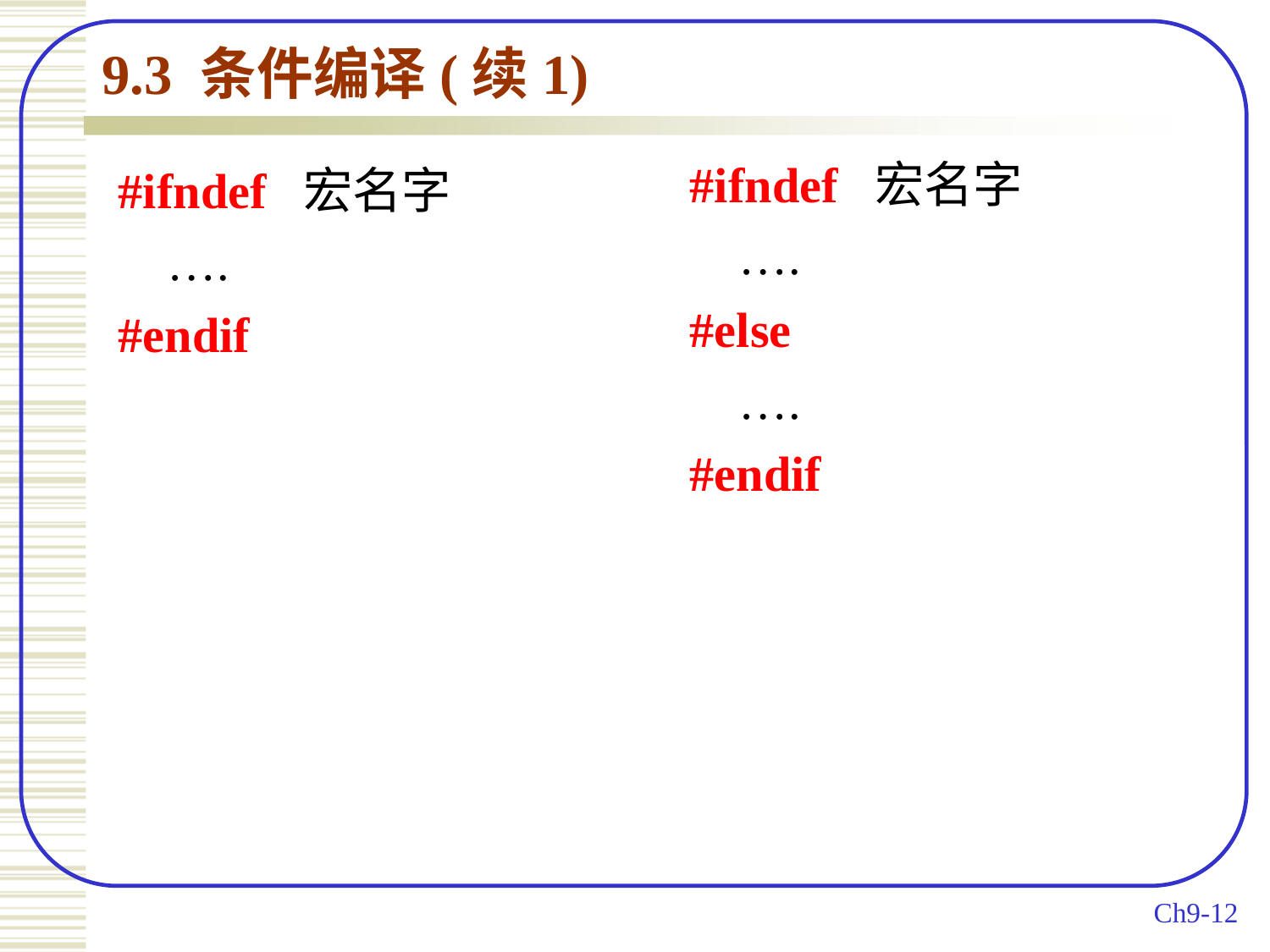

9.3 条件编译(续1)
#ifndef  宏名字
    ….
#else
    ….
#endif
#ifndef  宏名字
    ….
#endif